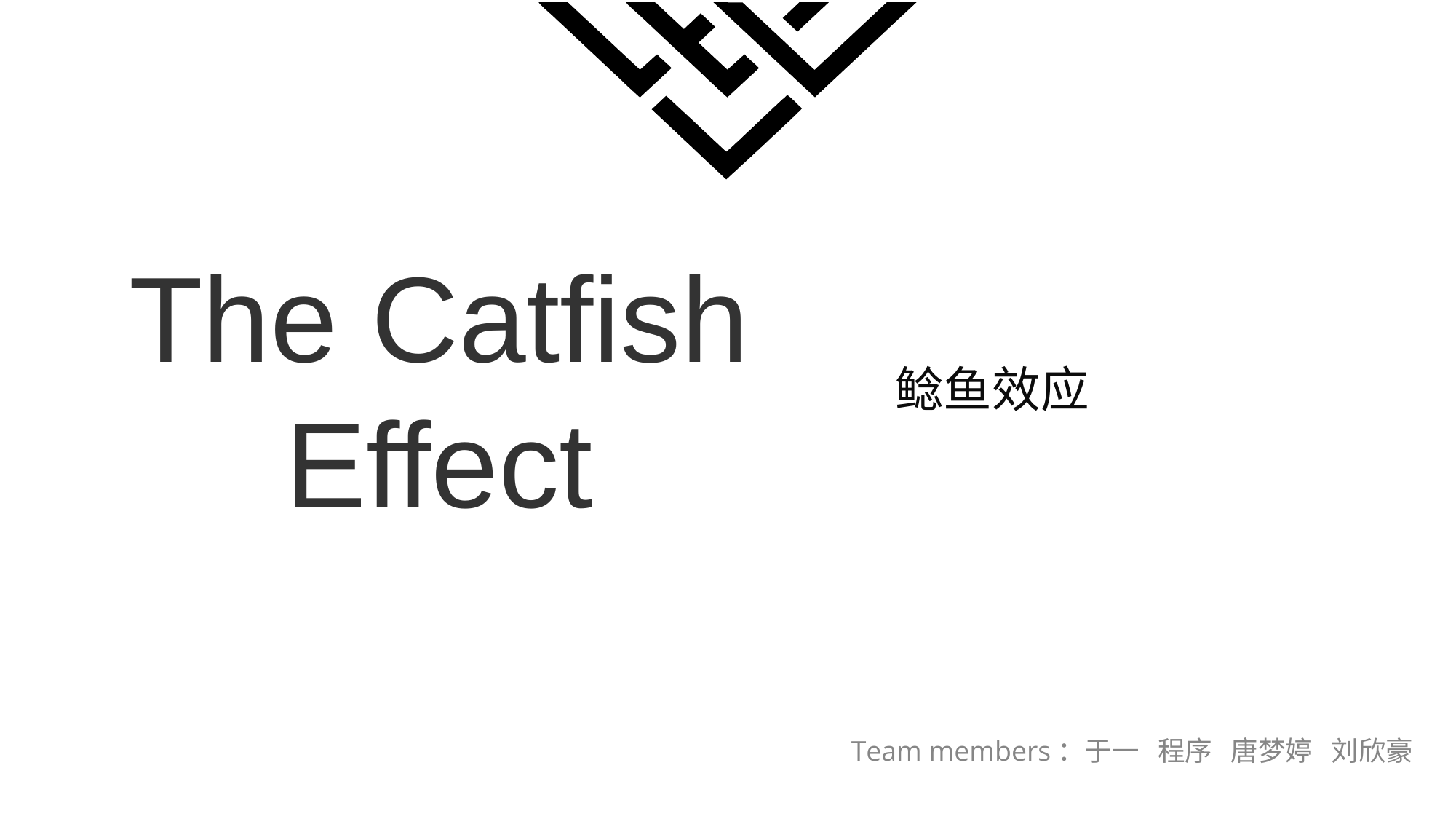

The Catfish Effect
鲶鱼效应
Team members：于一   程序   唐梦婷   刘欣豪